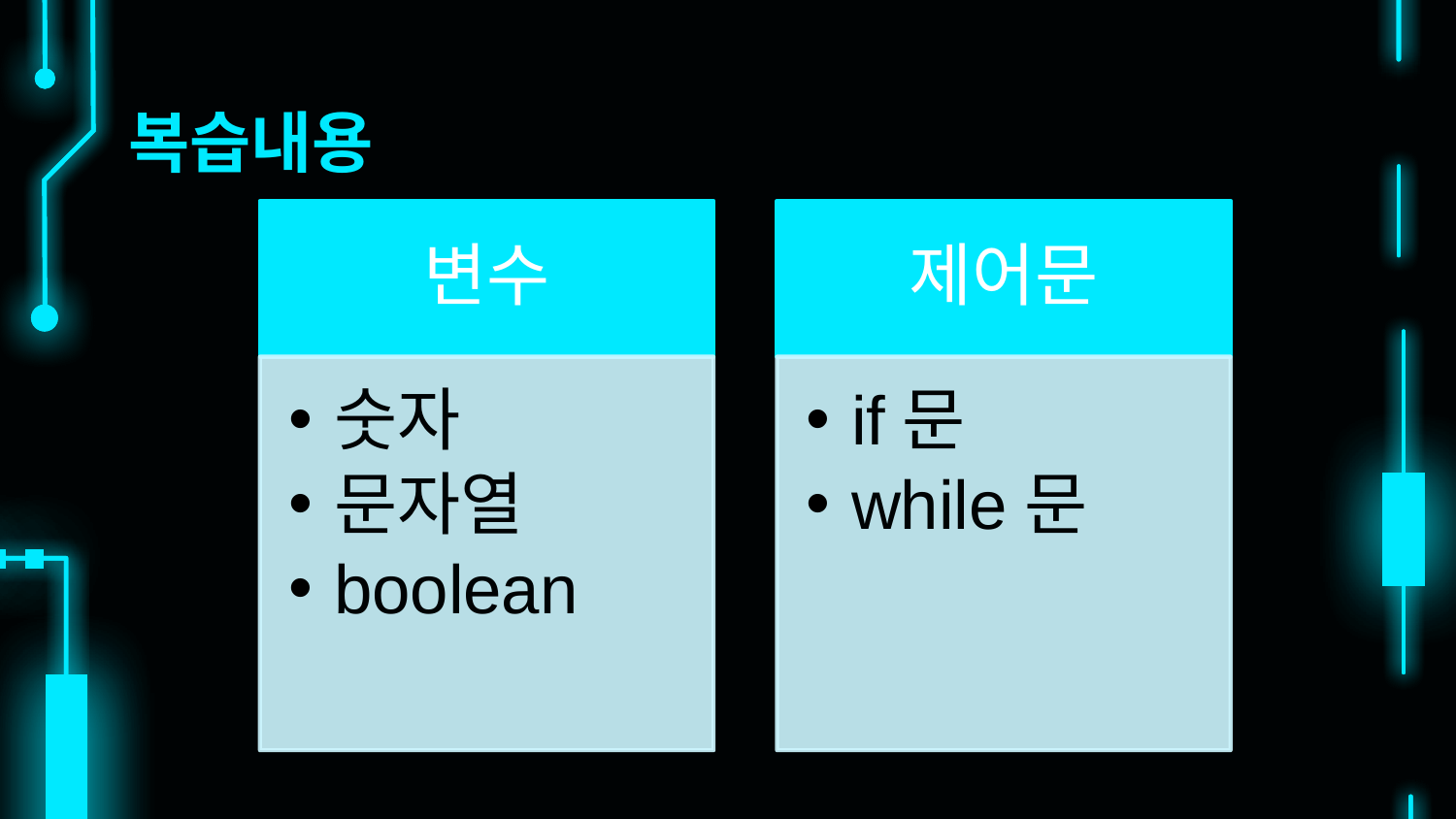

# 복습내용
변수
숫자
문자열
boolean
제어문
if문
while문